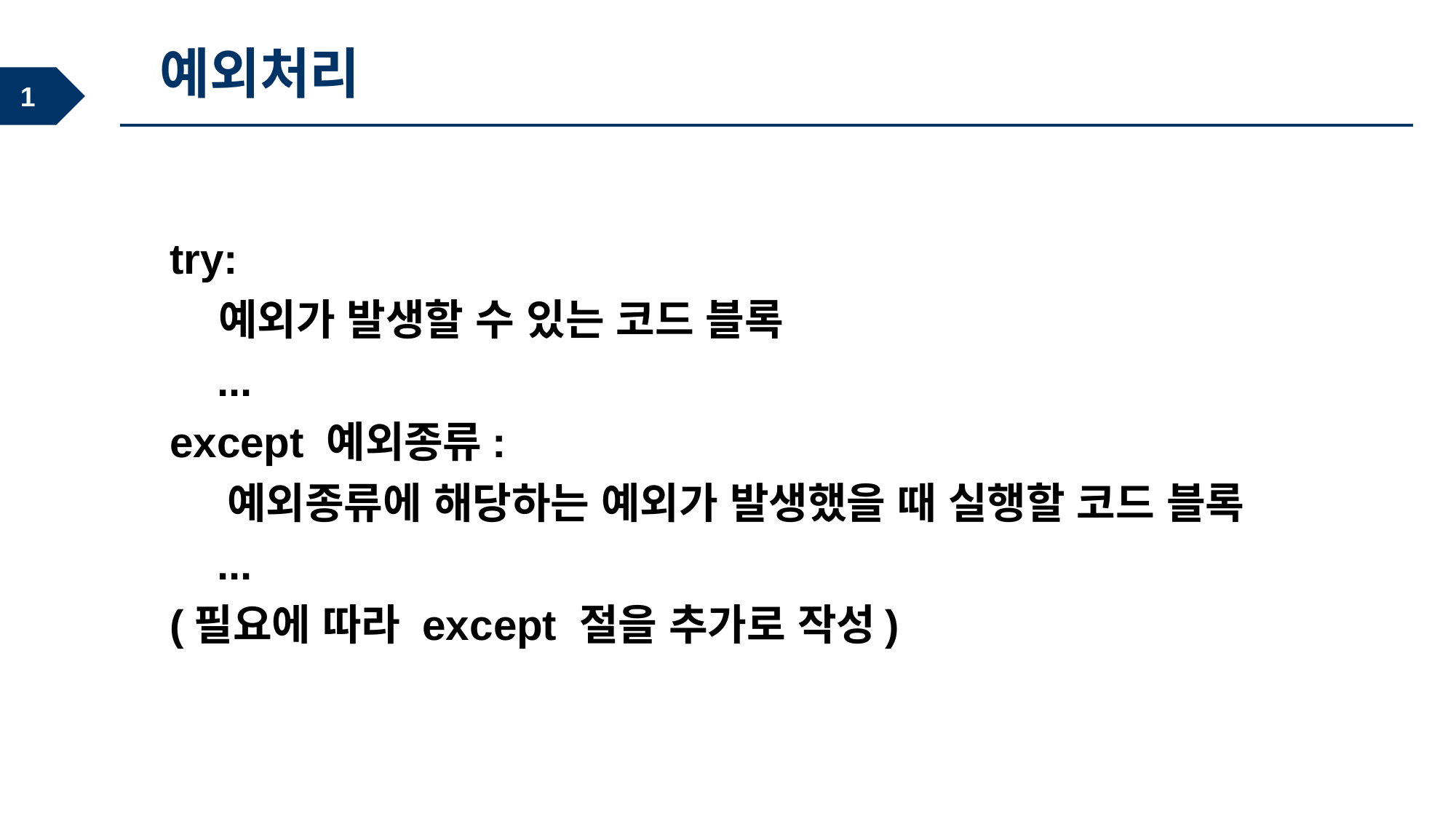

예외처리
try:
    예외가 발생할 수 있는 코드 블록
    ...
except 예외종류:
    예외종류에 해당하는 예외가 발생했을 때 실행할 코드 블록
    ...
(필요에 따라 except 절을 추가로 작성)